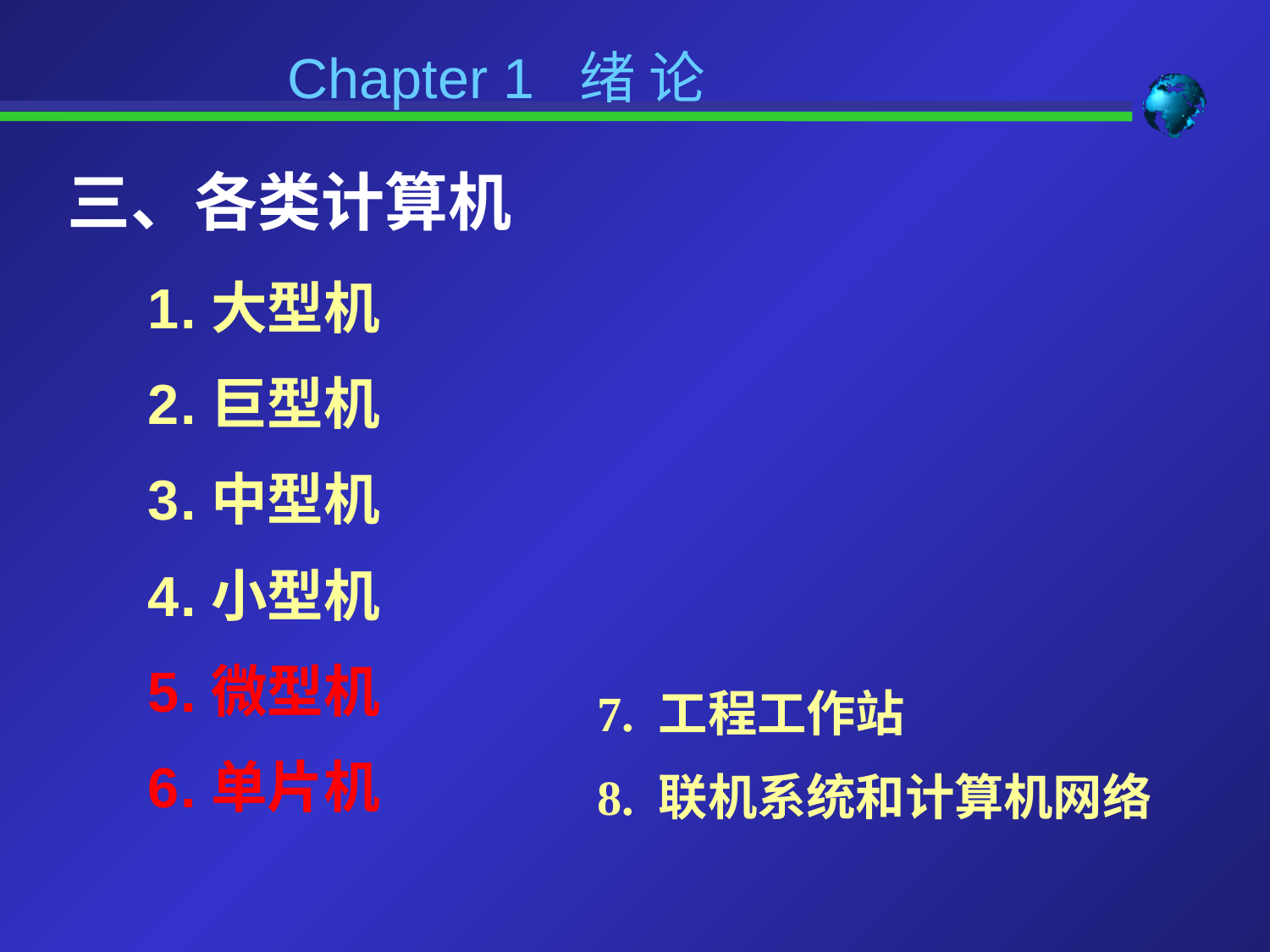

Chapter 1  绪 论
三、各类计算机
大型机
巨型机
中型机
小型机
微型机
单片机
7. 工程工作站
8. 联机系统和计算机网络